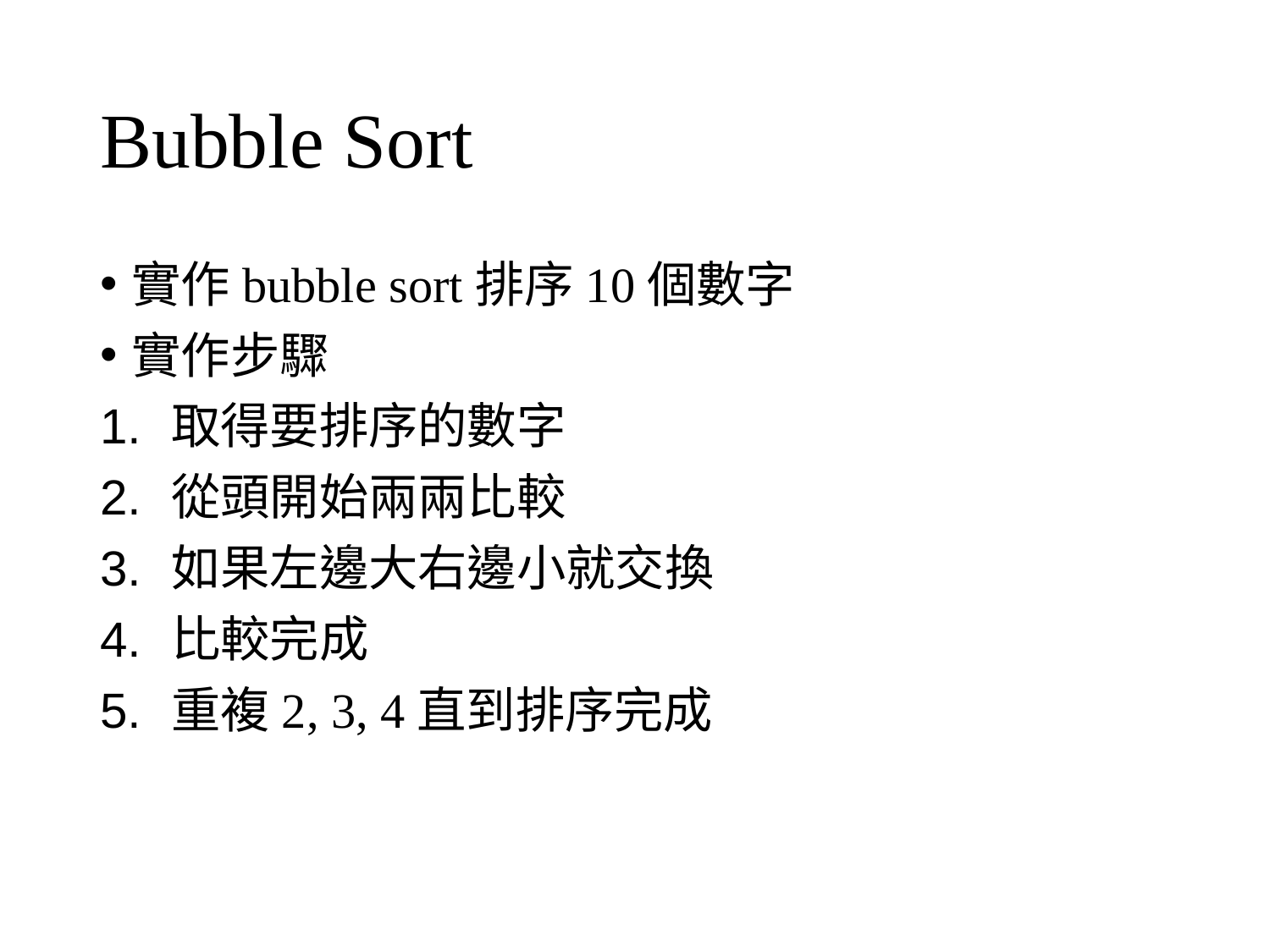

# Bubble Sort
實作bubble sort排序10個數字
實作步驟
取得要排序的數字
從頭開始兩兩比較
如果左邊大右邊小就交換
比較完成
重複2, 3, 4直到排序完成